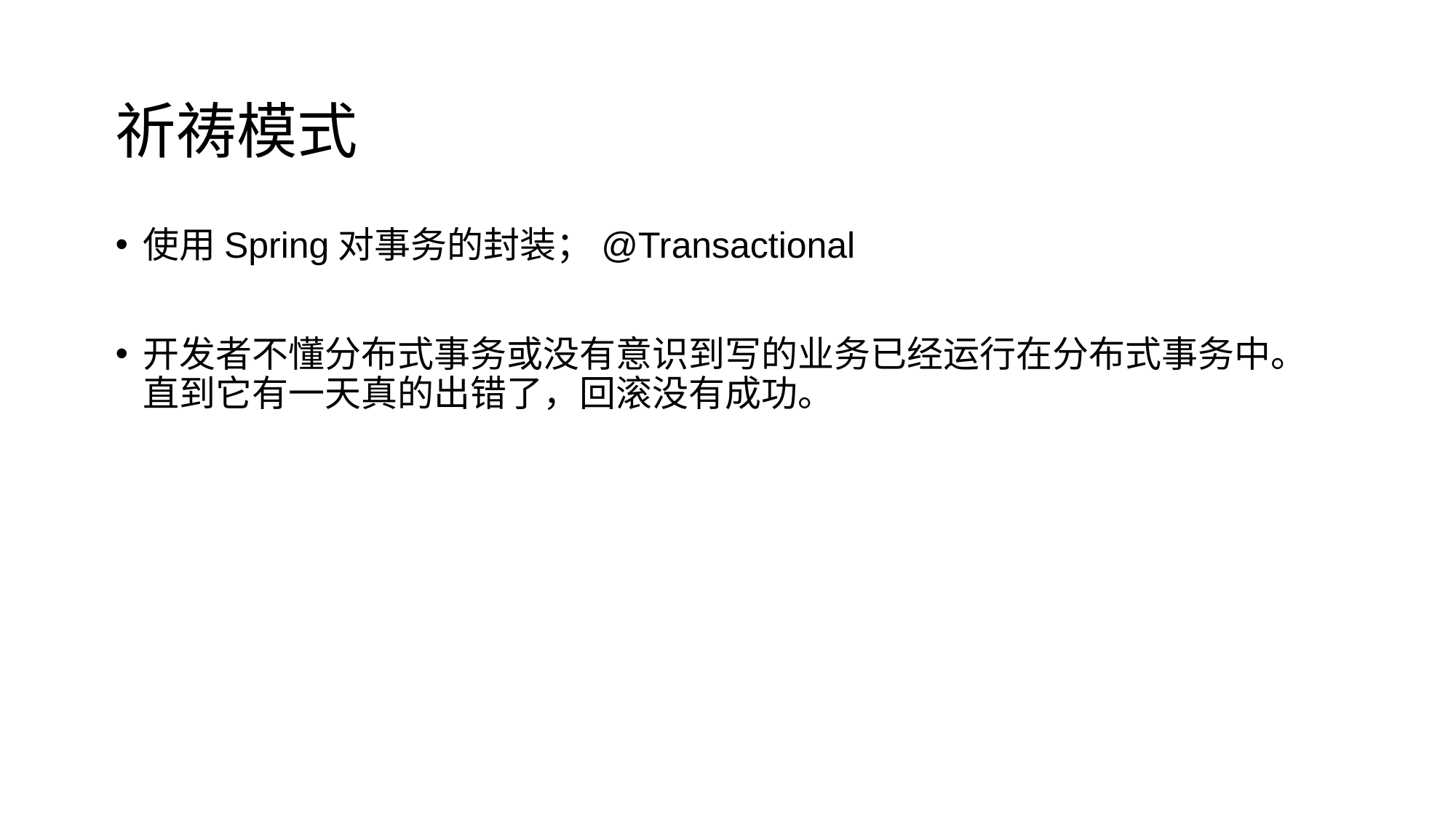

# 祈祷模式
使用Spring对事务的封装；@Transactional

开发者不懂分布式事务或没有意识到写的业务已经运行在分布式事务中。直到它有一天真的出错了，回滚没有成功。